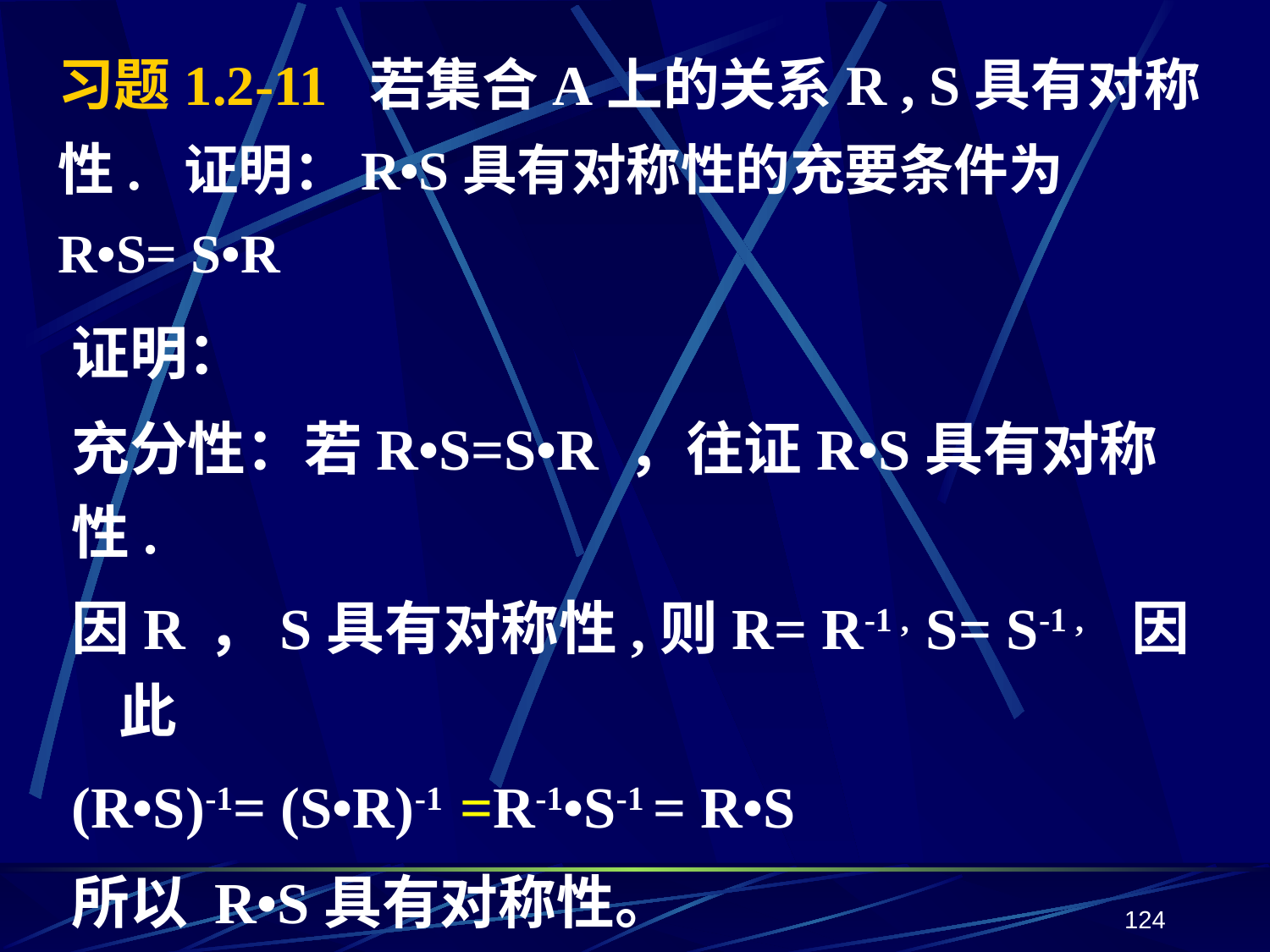

# 习题1.2-11  若集合A上的关系R , S具有对称性.  证明：R•S具有对称性的充要条件为   R•S= S•R
证明：
充分性：若R•S=S•R ，往证R•S具有对称性.
因R ，S具有对称性,则R= R-1 ,  S= S-1 ,    因此
(R•S)-1= (S•R)-1  =R-1•S-1 = R•S
所以 R•S具有对称性。

124